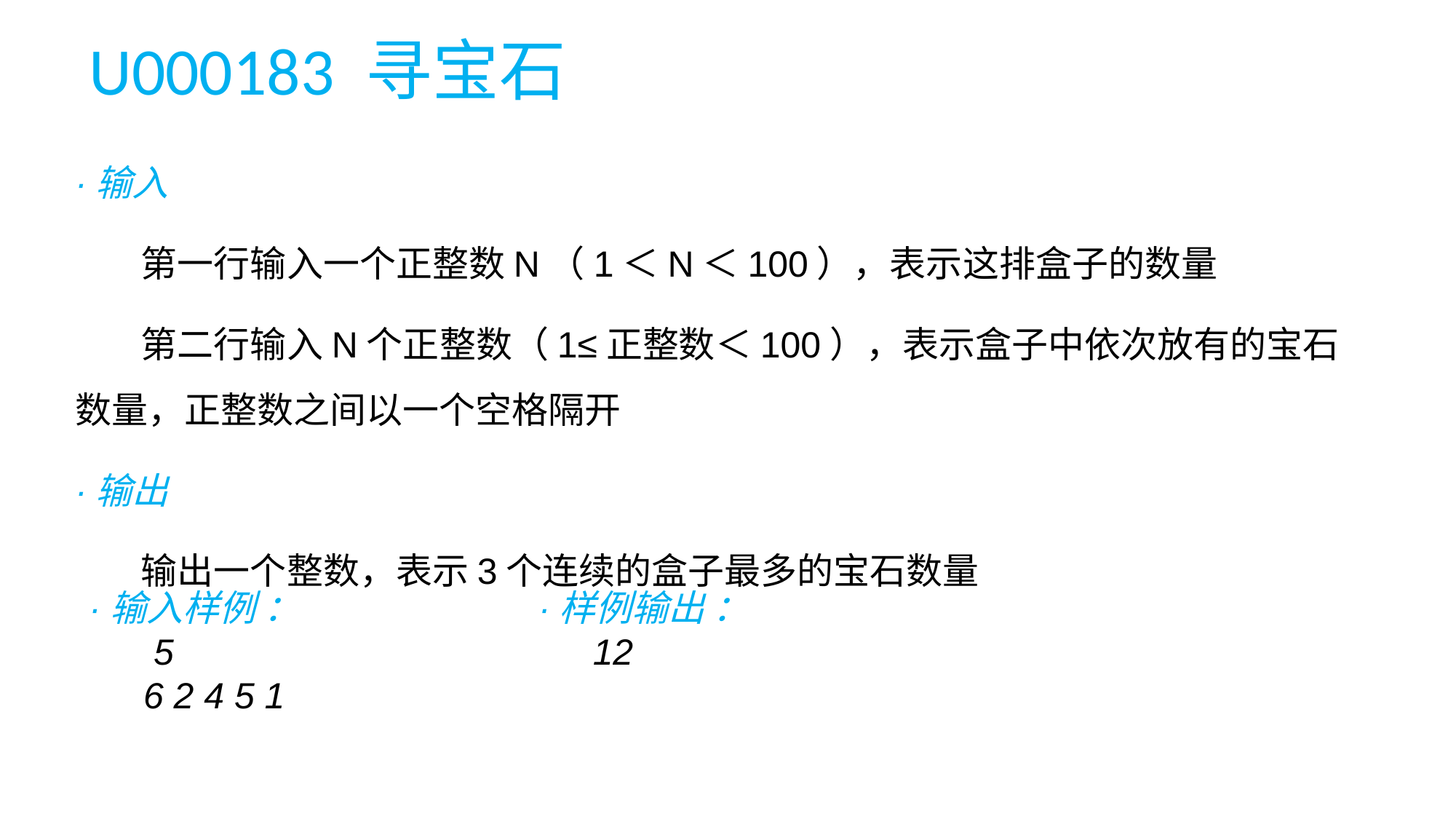

# U000183 寻宝石
·输入
       第一行输入一个正整数N（1＜N＜100），表示这排盒子的数量
       第二行输入N个正整数（1≤正整数＜100），表示盒子中依次放有的宝石数量，正整数之间以一个空格隔开
·输出
       输出一个整数，表示3个连续的盒子最多的宝石数量
·输入样例 ：
 5
6 2 4 5 1
·样例输出 ：
12